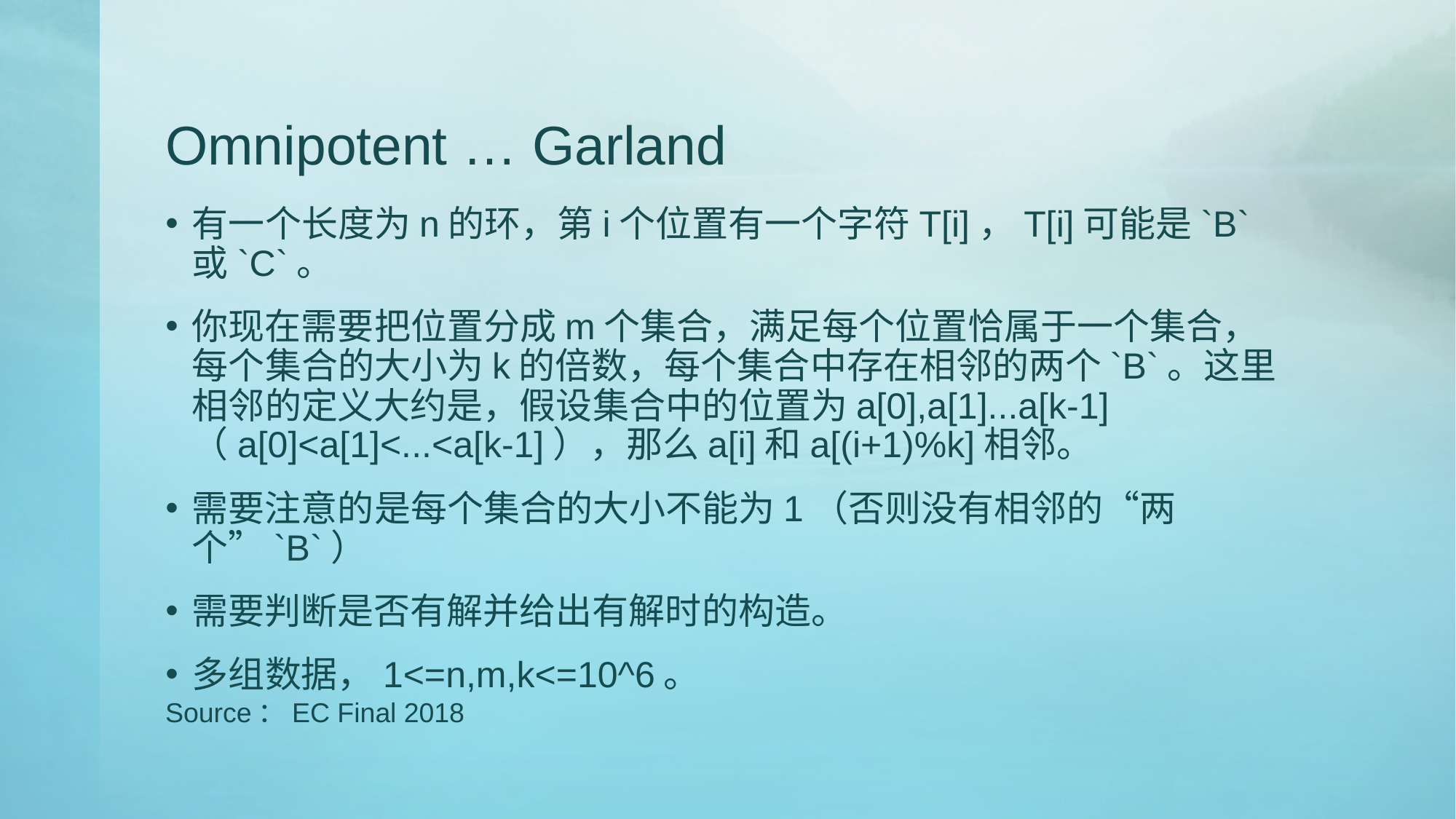

# Omnipotent … Garland
有一个长度为n的环，第i个位置有一个字符T[i]，T[i]可能是`B`或`C`。
你现在需要把位置分成m个集合，满足每个位置恰属于一个集合，每个集合的大小为k的倍数，每个集合中存在相邻的两个`B`。这里相邻的定义大约是，假设集合中的位置为a[0],a[1]...a[k-1]（a[0]<a[1]<...<a[k-1]），那么a[i]和a[(i+1)%k]相邻。
需要注意的是每个集合的大小不能为1（否则没有相邻的“两个”`B`）
需要判断是否有解并给出有解时的构造。
多组数据，1<=n,m,k<=10^6。
Source：EC Final 2018